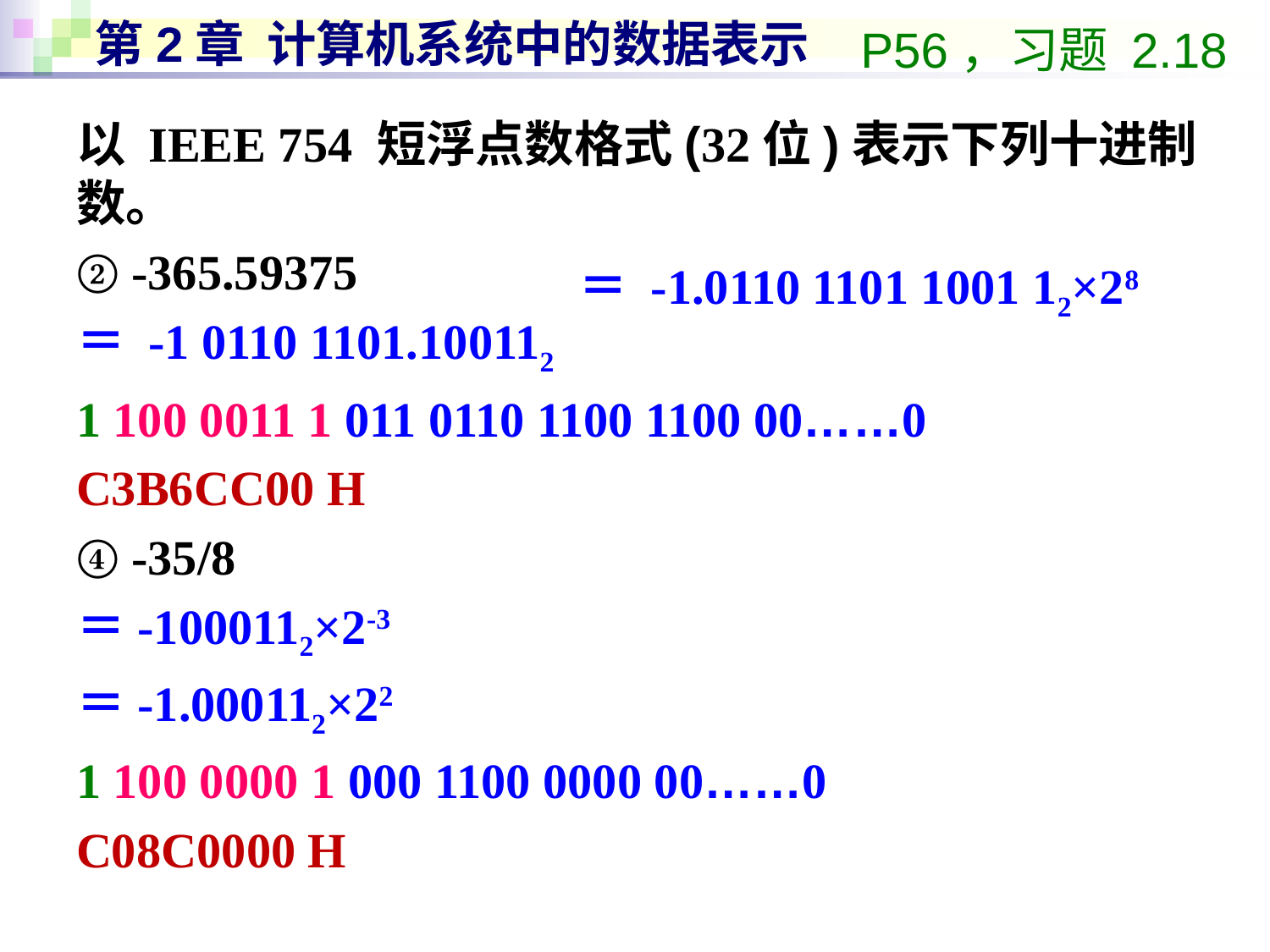

# 第2章  计算机系统中的数据表示
P56，习题 2.18
以 IEEE 754 短浮点数格式(32位)表示下列十进制数。
② -365.59375
＝ -1 0110 1101.100112
1 100 0011 1 011 0110 1100 1100 00……0
C3B6CC00 H
④ -35/8
＝-1000112×2-3
＝-1.000112×22
1 100 0000 1 000 1100 0000 00……0
C08C0000 H
＝ -1.0110 1101 1001 12×28
21